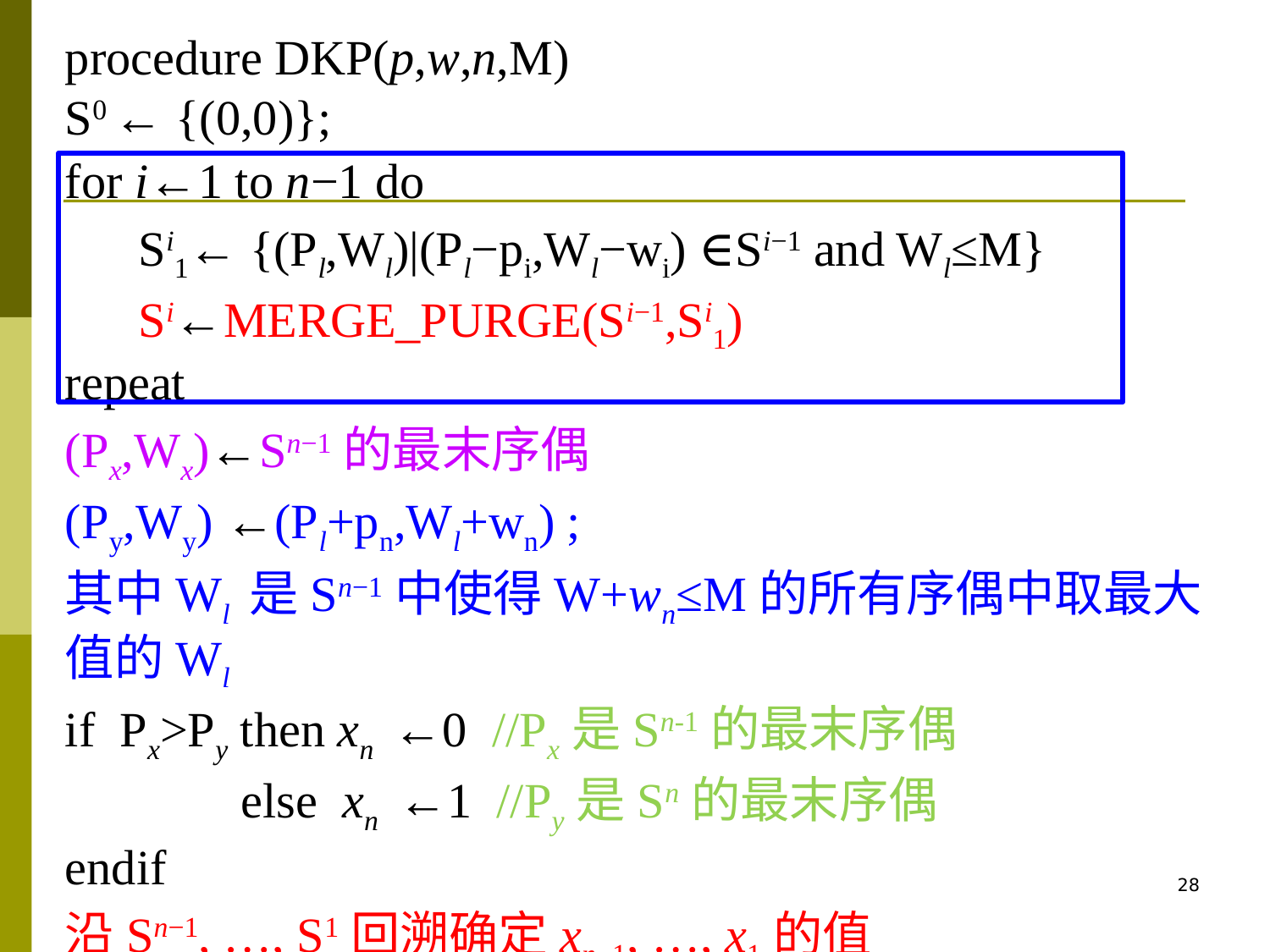

procedure DKP(p,w,n,M)
S0 ← {(0,0)};
for i←1 to n−1 do
      Si1← {(Pl,Wl)|(Pl−pi,Wl−wi) ∈Si−1 and Wl≤M}
      Si←MERGE_PURGE(Si−1,Si1)
repeat
(Px,Wx)←Sn−1的最末序偶
(Py,Wy) ←(Pl+pn,Wl+wn) ;
其中Wl 是Sn−1中使得W+wn≤M的所有序偶中取最大值的Wl
if  Px>Py then xn  ←0  //Px是Sn-1的最末序偶
	    else  xn  ←1  //Py是Sn的最末序偶
endif
沿Sn−1, …, S1回溯确定xn−1, …, x1的值
end DKP

28